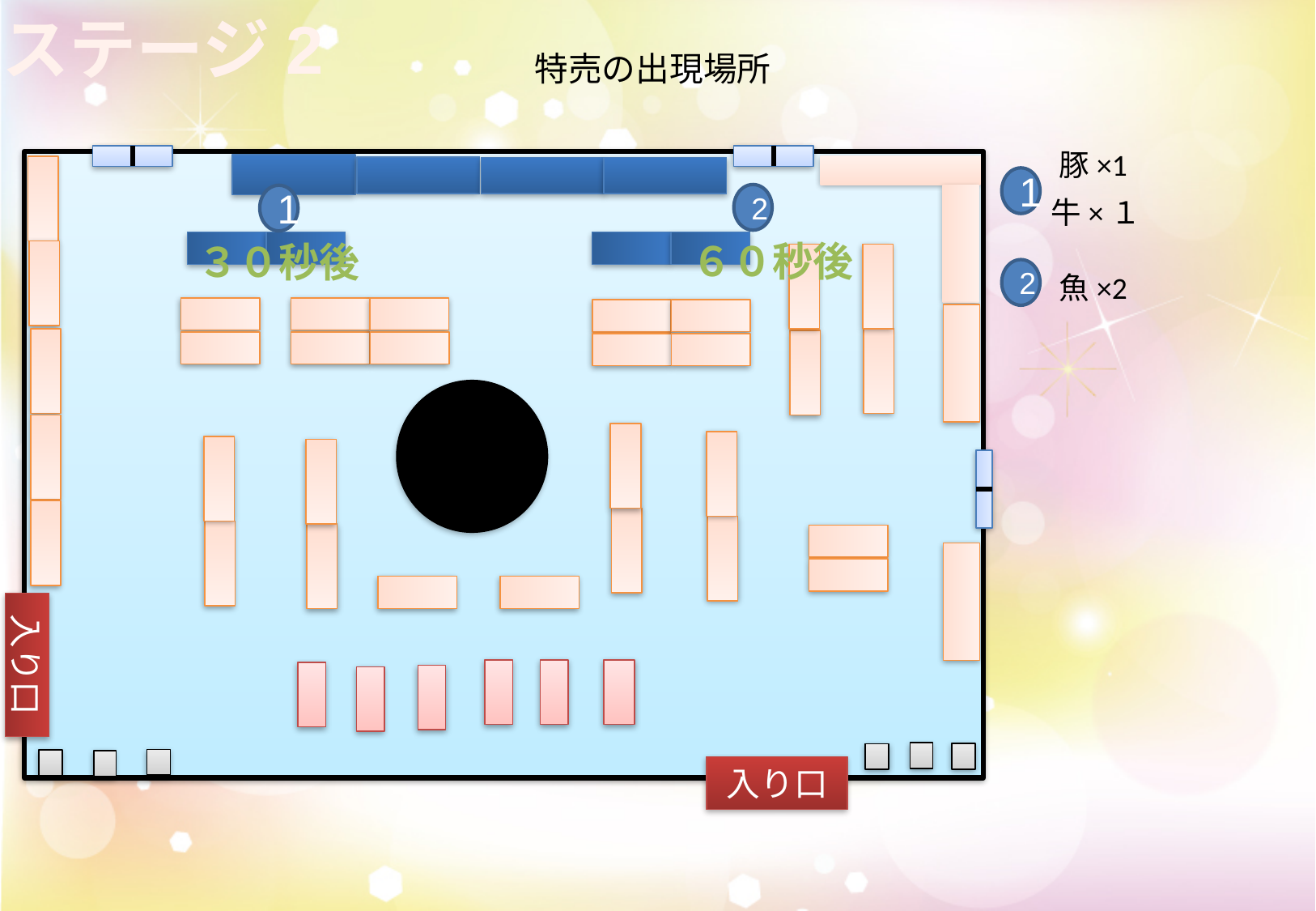

ステージ2
特売の出現場所
豚×1

入り口

入り口

2
1
1
牛×１
６０秒後
３０秒後
2
魚×2